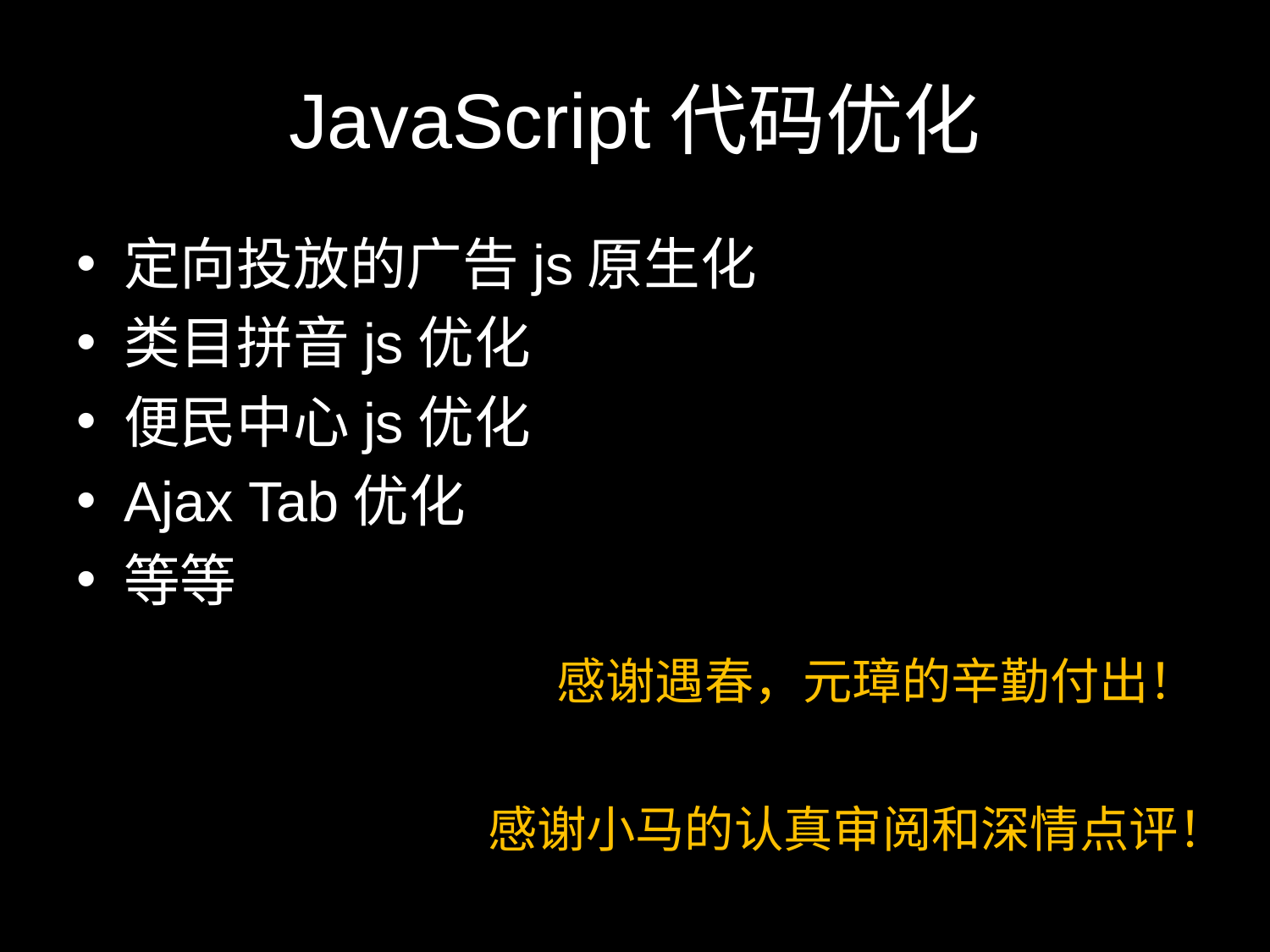

# JavaScript代码优化
定向投放的广告js原生化
类目拼音js优化
便民中心js优化
Ajax Tab优化
等等
感谢遇春，元璋的辛勤付出！
感谢小马的认真审阅和深情点评！